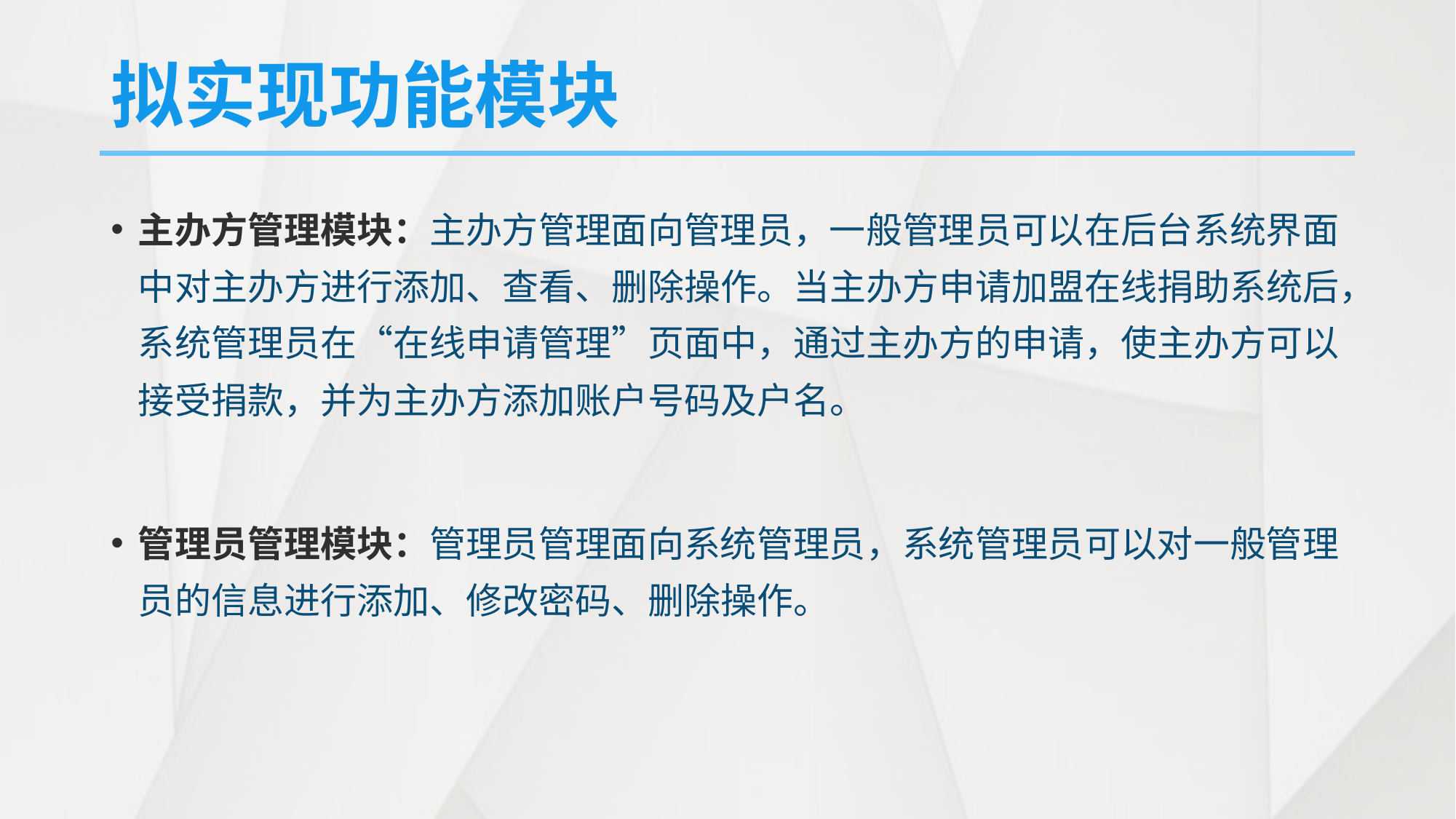

# 拟实现功能模块
主办方管理模块：主办方管理面向管理员，一般管理员可以在后台系统界面中对主办方进行添加、查看、删除操作。当主办方申请加盟在线捐助系统后，系统管理员在“在线申请管理”页面中，通过主办方的申请，使主办方可以接受捐款，并为主办方添加账户号码及户名。

管理员管理模块：管理员管理面向系统管理员，系统管理员可以对一般管理员的信息进行添加、修改密码、删除操作。